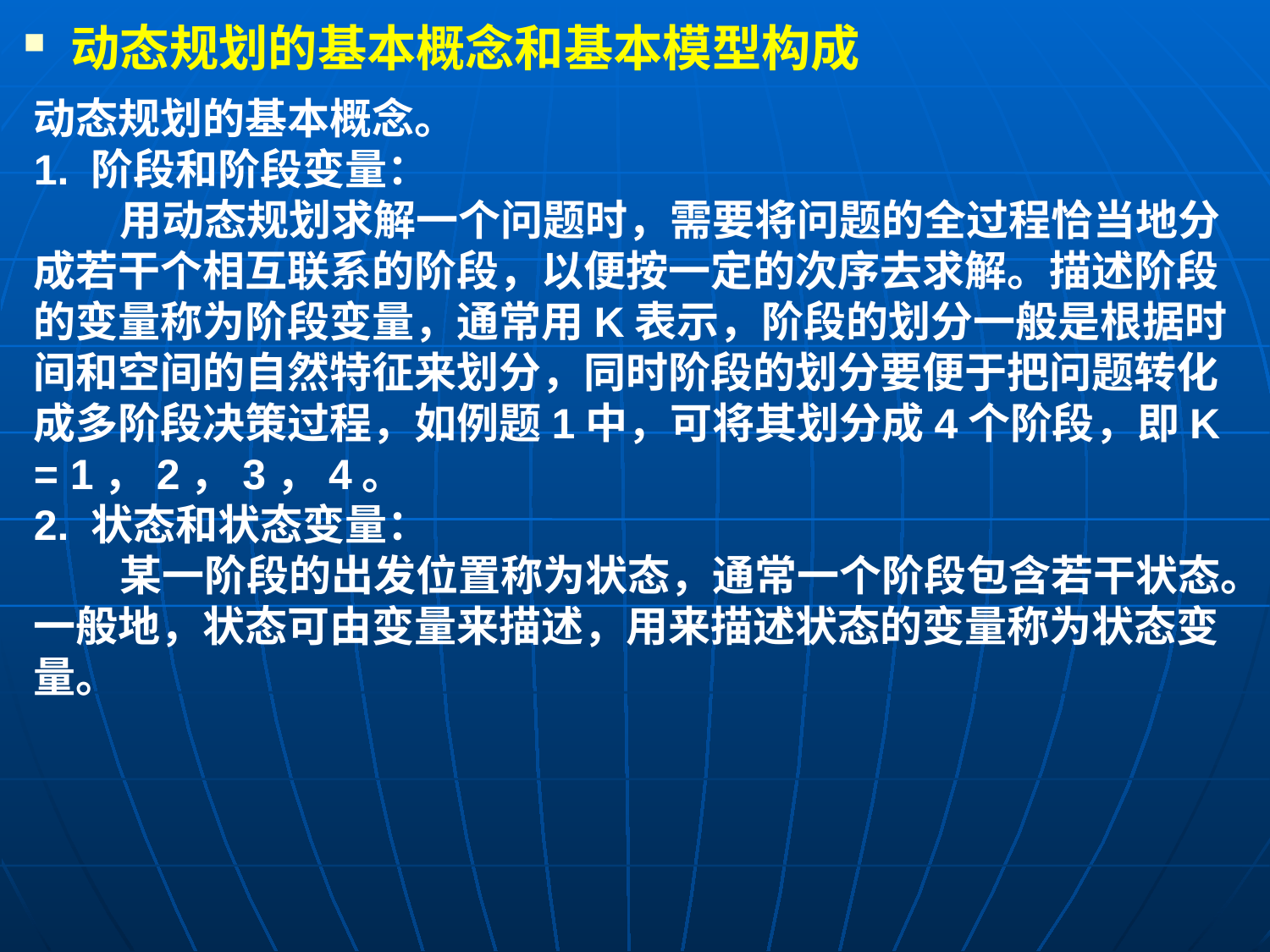

动态规划的基本概念和基本模型构成
动态规划的基本概念。
1. 阶段和阶段变量：
        用动态规划求解一个问题时，需要将问题的全过程恰当地分成若干个相互联系的阶段，以便按一定的次序去求解。描述阶段的变量称为阶段变量，通常用K表示，阶段的划分一般是根据时间和空间的自然特征来划分，同时阶段的划分要便于把问题转化成多阶段决策过程，如例题1中，可将其划分成4个阶段，即K = 1，2，3，4。
2. 状态和状态变量：
        某一阶段的出发位置称为状态，通常一个阶段包含若干状态。一般地，状态可由变量来描述，用来描述状态的变量称为状态变量。